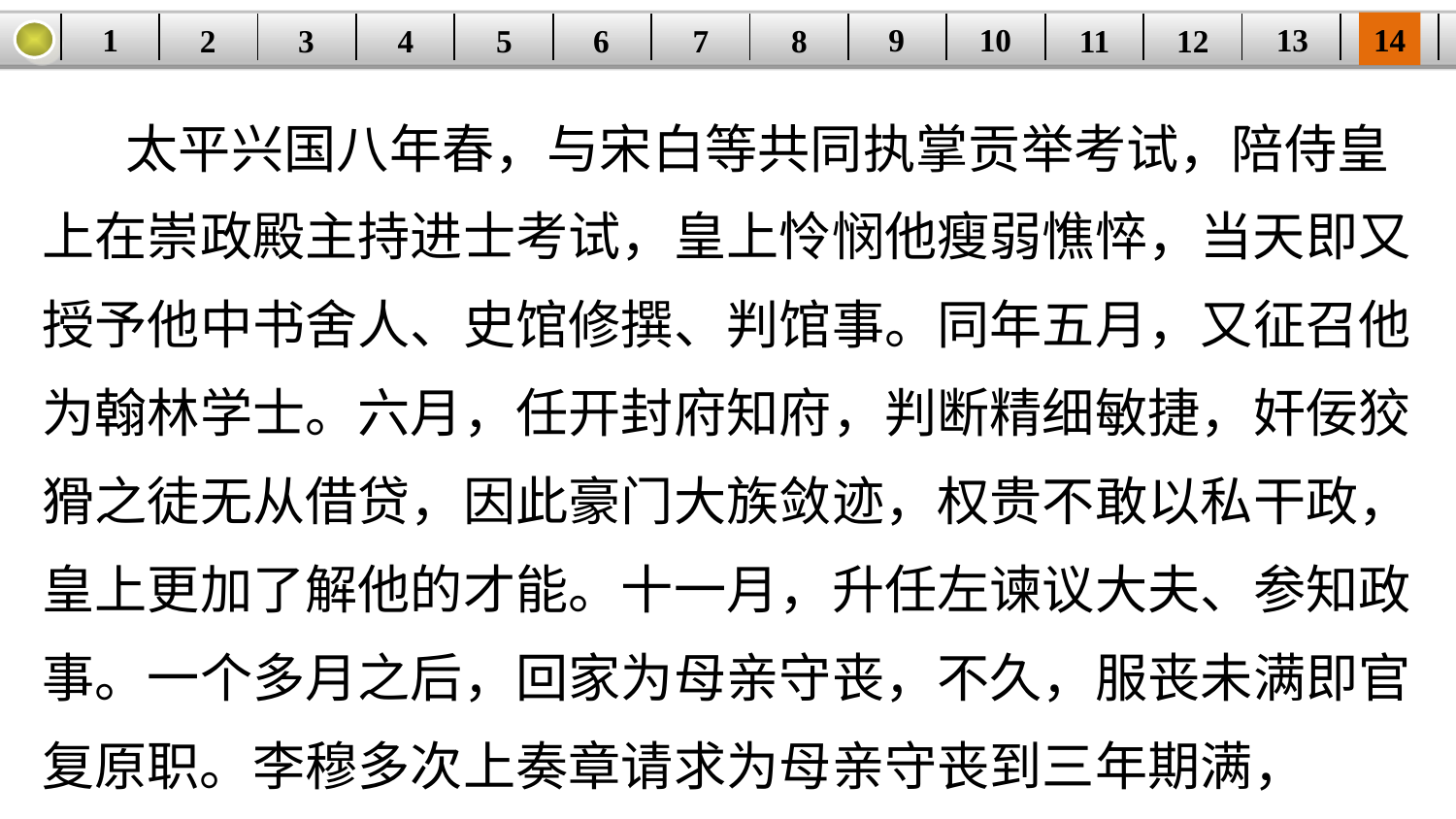

14
9
10
1
13
3
4
5
6
8
11
2
12
|  |  |  |  |  |  |  |  |  |  |  |  |  |  |
| --- | --- | --- | --- | --- | --- | --- | --- | --- | --- | --- | --- | --- | --- |
7

      太平兴国八年春，与宋白等共同执掌贡举考试，陪侍皇上在崇政殿主持进士考试，皇上怜悯他瘦弱憔悴，当天即又授予他中书舍人、史馆修撰、判馆事。同年五月，又征召他为翰林学士。六月，任开封府知府，判断精细敏捷，奸佞狡猾之徒无从借贷，因此豪门大族敛迹，权贵不敢以私干政，皇上更加了解他的才能。十一月，升任左谏议大夫、参知政事。一个多月之后，回家为母亲守丧，不久，服丧未满即官复原职。李穆多次上奏章请求为母亲守丧到三年期满，